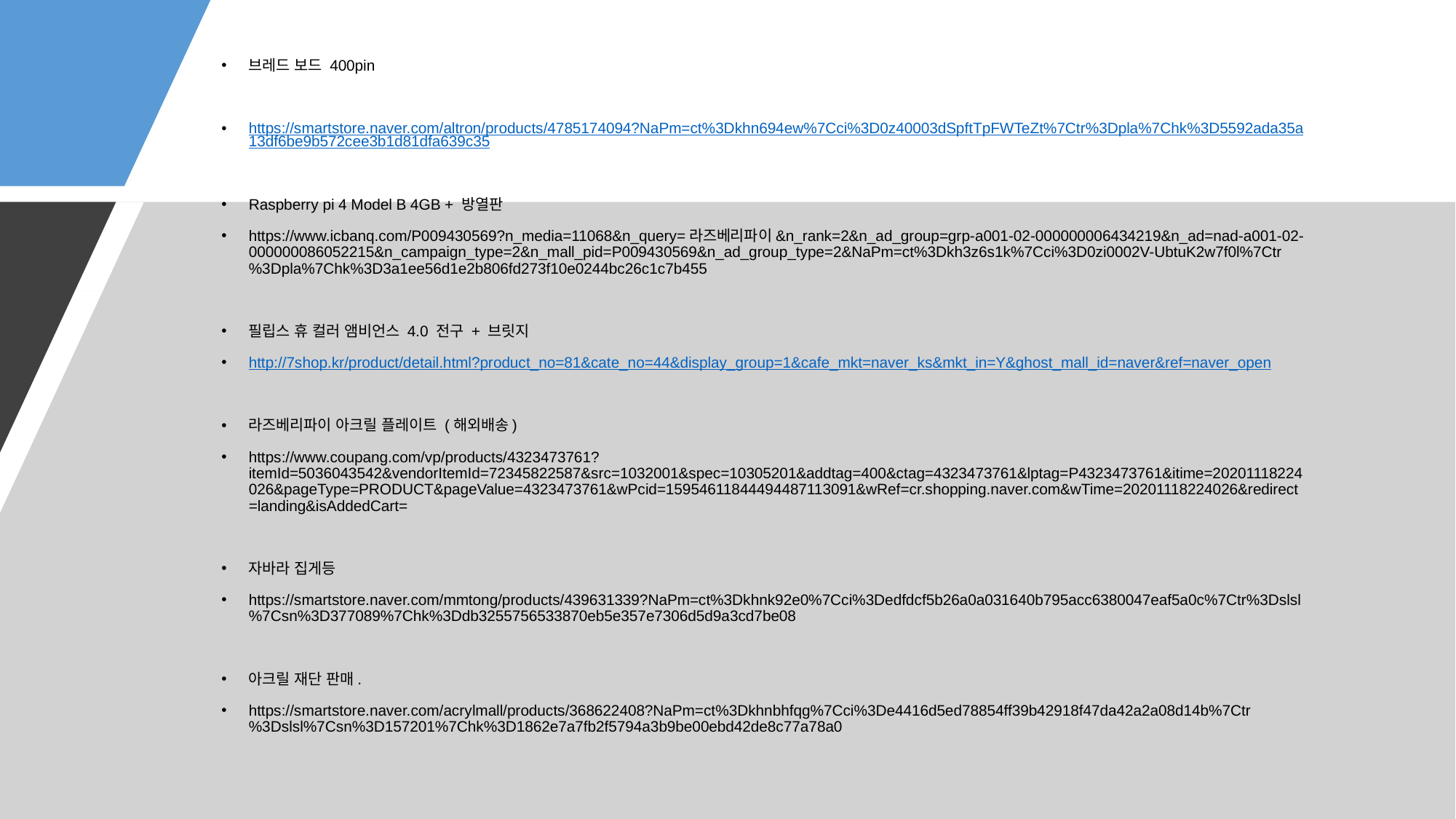

브레드 보드 400pin

https://smartstore.naver.com/altron/products/4785174094?NaPm=ct%3Dkhn694ew%7Cci%3D0z40003dSpftTpFWTeZt%7Ctr%3Dpla%7Chk%3D5592ada35a13df6be9b572cee3b1d81dfa639c35

Raspberry pi 4 Model B 4GB + 방열판
https://www.icbanq.com/P009430569?n_media=11068&n_query=라즈베리파이&n_rank=2&n_ad_group=grp-a001-02-000000006434219&n_ad=nad-a001-02-000000086052215&n_campaign_type=2&n_mall_pid=P009430569&n_ad_group_type=2&NaPm=ct%3Dkh3z6s1k%7Cci%3D0zi0002V-UbtuK2w7f0l%7Ctr%3Dpla%7Chk%3D3a1ee56d1e2b806fd273f10e0244bc26c1c7b455

필립스 휴 컬러 앰비언스 4.0 전구 + 브릿지
http://7shop.kr/product/detail.html?product_no=81&cate_no=44&display_group=1&cafe_mkt=naver_ks&mkt_in=Y&ghost_mall_id=naver&ref=naver_open

라즈베리파이 아크릴 플레이트 (해외배송)
https://www.coupang.com/vp/products/4323473761?itemId=5036043542&vendorItemId=72345822587&src=1032001&spec=10305201&addtag=400&ctag=4323473761&lptag=P4323473761&itime=20201118224026&pageType=PRODUCT&pageValue=4323473761&wPcid=15954611844494487113091&wRef=cr.shopping.naver.com&wTime=20201118224026&redirect=landing&isAddedCart=

자바라 집게등
https://smartstore.naver.com/mmtong/products/439631339?NaPm=ct%3Dkhnk92e0%7Cci%3Dedfdcf5b26a0a031640b795acc6380047eaf5a0c%7Ctr%3Dslsl%7Csn%3D377089%7Chk%3Ddb3255756533870eb5e357e7306d5d9a3cd7be08

아크릴 재단 판매.
https://smartstore.naver.com/acrylmall/products/368622408?NaPm=ct%3Dkhnbhfqg%7Cci%3De4416d5ed78854ff39b42918f47da42a2a08d14b%7Ctr%3Dslsl%7Csn%3D157201%7Chk%3D1862e7a7fb2f5794a3b9be00ebd42de8c77a78a0